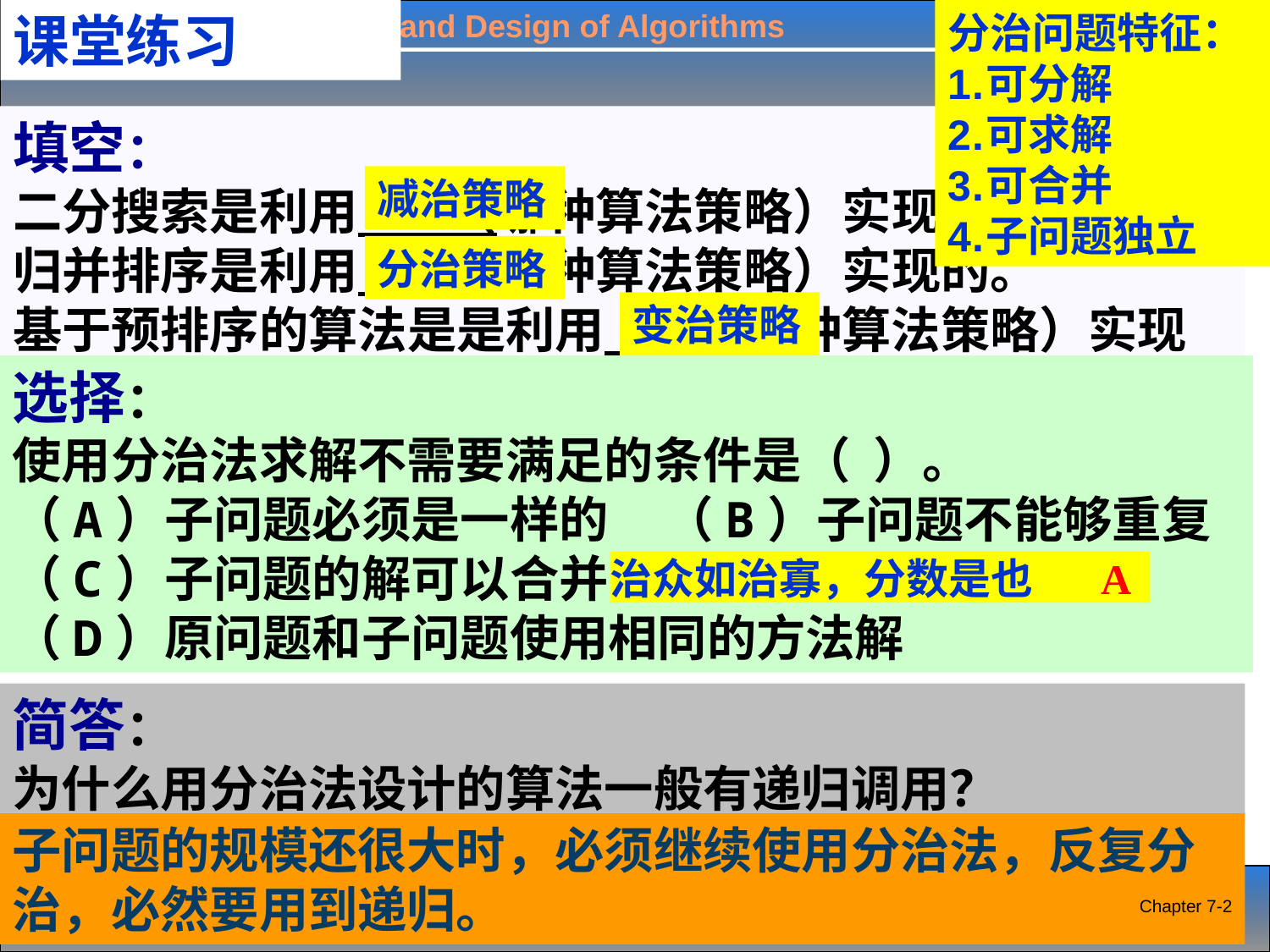

课堂练习
分治问题特征：
可分解
可求解
可合并
子问题独立
填空：
二分搜索是利用        （哪种算法策略）实现的。
归并排序是利用        （哪种算法策略）实现的。
基于预排序的算法是是利用        （哪种算法策略）实现的。
减治策略
分治策略
变治策略
选择：
使用分治法求解不需要满足的条件是（  ）。
（A）子问题必须是一样的     （B）子问题不能够重复
（C）子问题的解可以合并
（D）原问题和子问题使用相同的方法解
治众如治寡，分数是也      A
简答：
为什么用分治法设计的算法一般有递归调用？
子问题的规模还很大时，必须继续使用分治法，反复分治，必然要用到递归。
Chapter 7-2